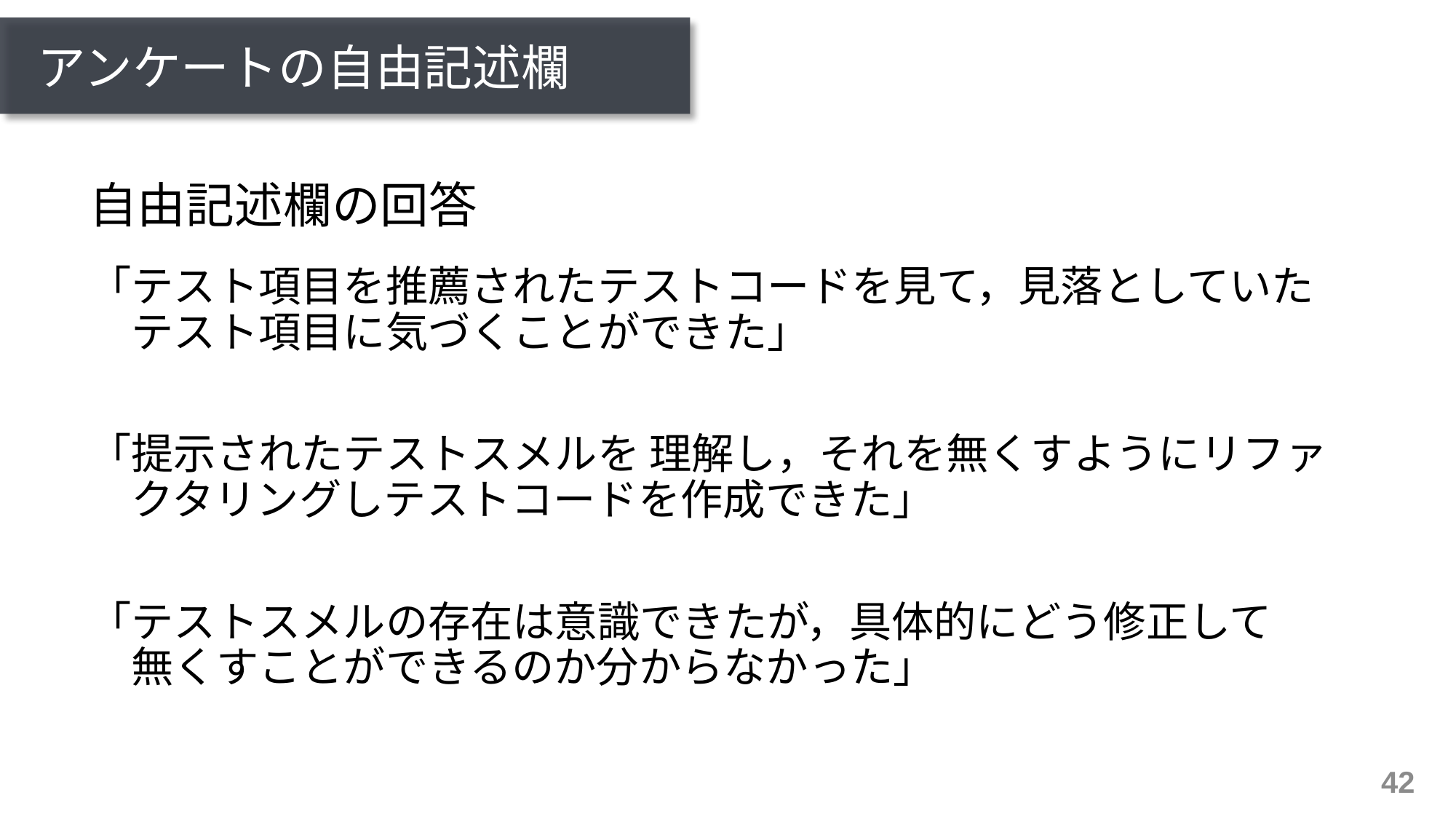

# アンケートの自由記述欄
自由記述欄の回答

「テスト項目を推薦されたテストコードを見て，見落としていた
　テスト項目に気づくことができた」

「提示されたテストスメルを 理解し，それを無くすようにリファ
　クタリングしテストコードを作成できた」

「テストスメルの存在は意識できたが，具体的にどう修正して
　無くすことができるのか分からなかった」